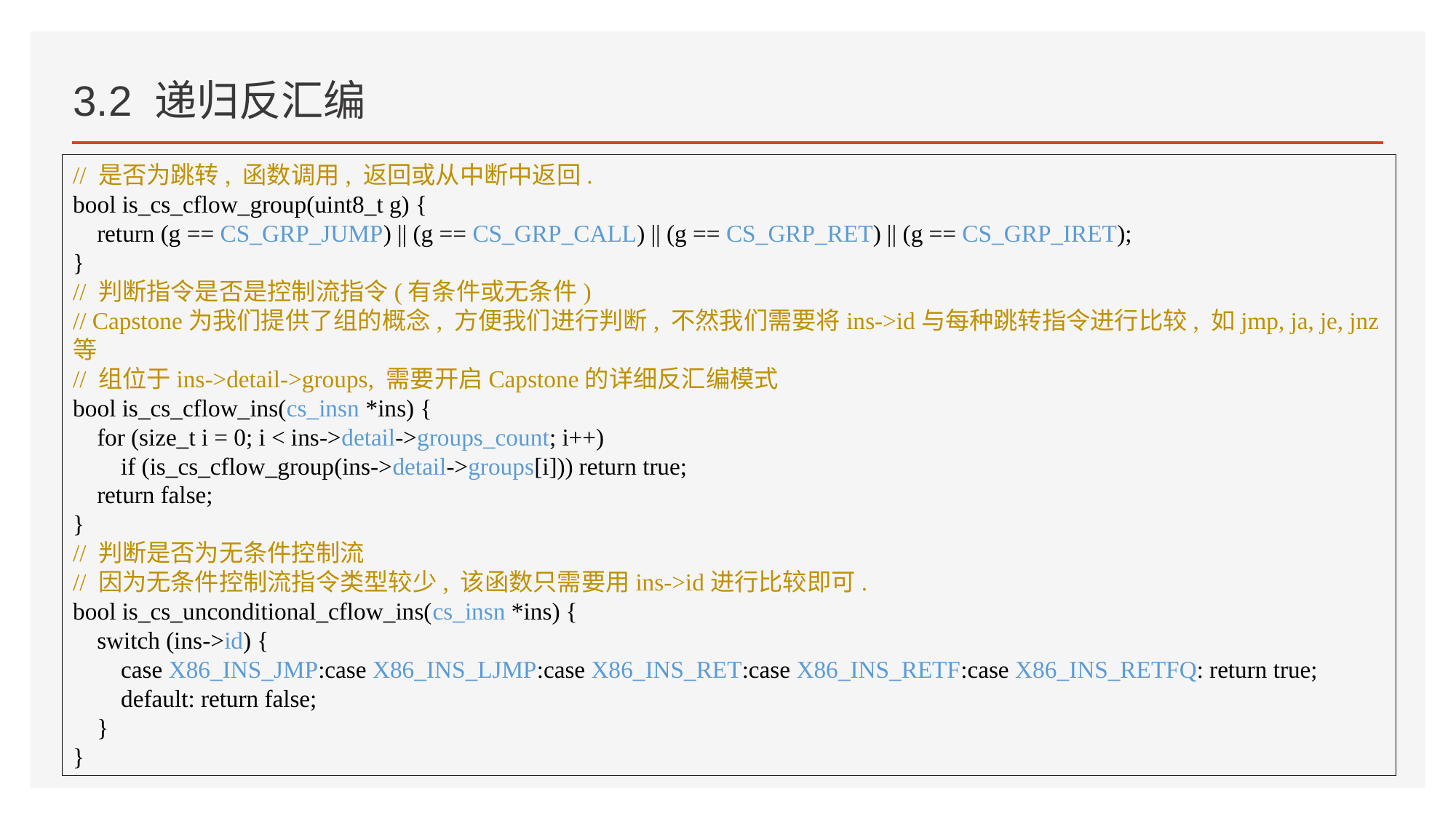

# 3.2 递归反汇编
// 是否为跳转, 函数调用, 返回或从中断中返回.
bool is_cs_cflow_group(uint8_t g) {
    return (g == CS_GRP_JUMP) || (g == CS_GRP_CALL) || (g == CS_GRP_RET) || (g == CS_GRP_IRET);
}
// 判断指令是否是控制流指令(有条件或无条件)
// Capstone为我们提供了组的概念, 方便我们进行判断, 不然我们需要将ins->id与每种跳转指令进行比较, 如jmp, ja, je, jnz等
// 组位于ins->detail->groups, 需要开启Capstone的详细反汇编模式
bool is_cs_cflow_ins(cs_insn *ins) {
    for (size_t i = 0; i < ins->detail->groups_count; i++)
        if (is_cs_cflow_group(ins->detail->groups[i])) return true;
    return false;
}
// 判断是否为无条件控制流
// 因为无条件控制流指令类型较少, 该函数只需要用ins->id进行比较即可.
bool is_cs_unconditional_cflow_ins(cs_insn *ins) {
    switch (ins->id) {
        case X86_INS_JMP:case X86_INS_LJMP:case X86_INS_RET:case X86_INS_RETF:case X86_INS_RETFQ: return true;
        default: return false;
    }
}